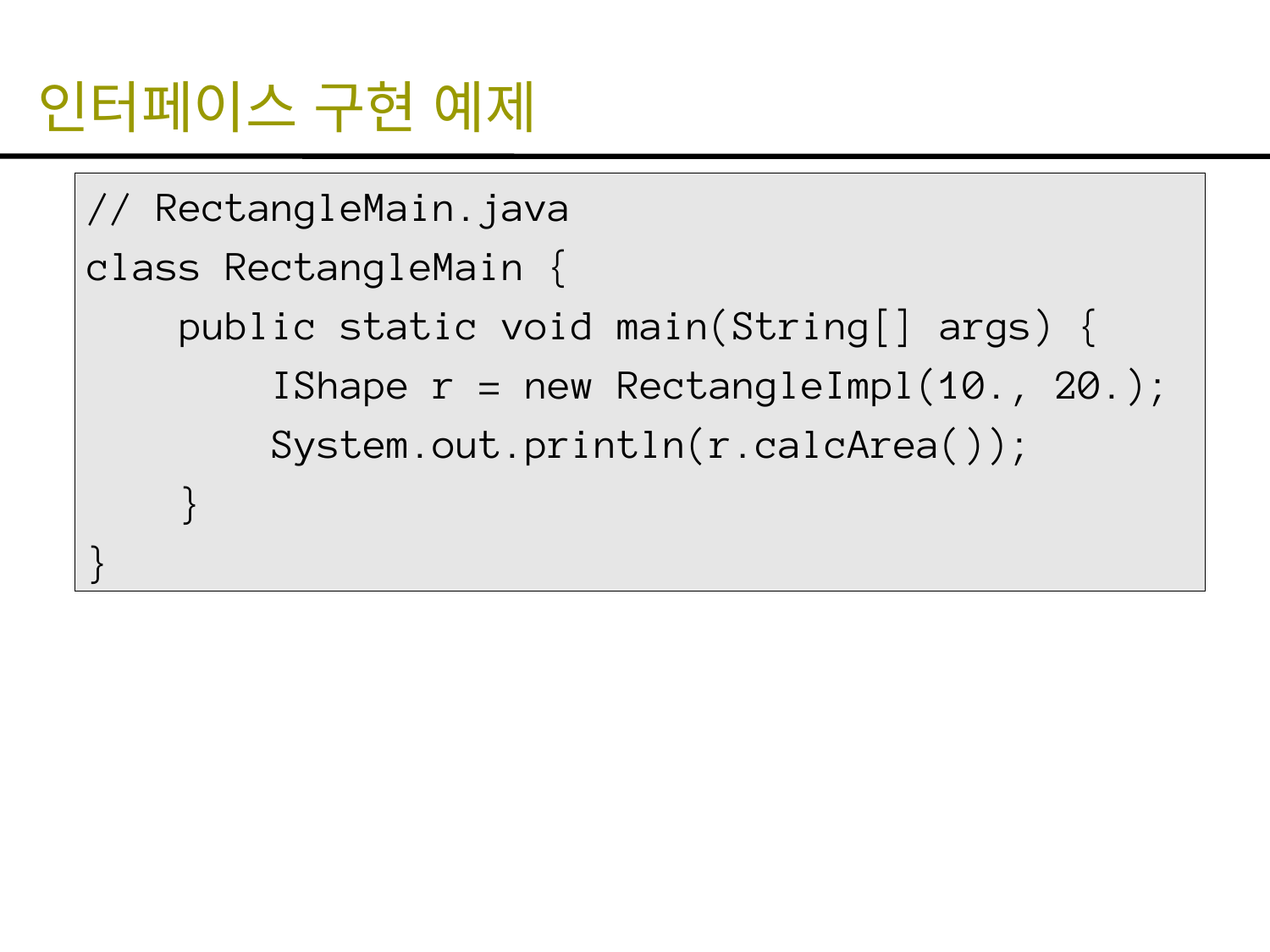

# 인터페이스 구현 예제
// RectangleMain.java
class RectangleMain {
    public static void main(String[] args) {
        IShape r = new RectangleImpl(10., 20.);
        System.out.println(r.calcArea());
    }
}